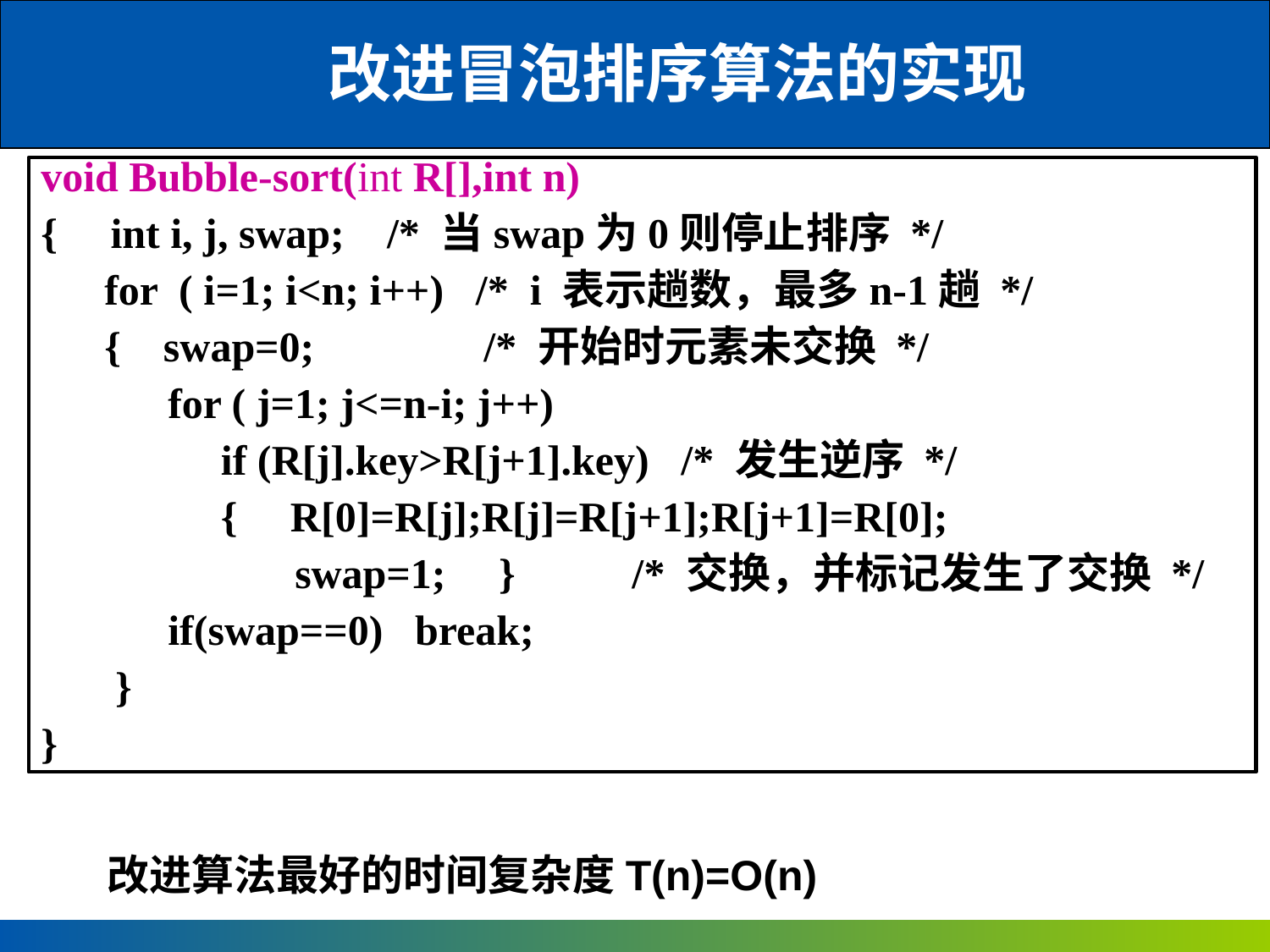

改进冒泡排序算法的实现
void Bubble-sort(int R[],int n)
{     int i, j, swap;    /* 当swap为0则停止排序 */
      for  ( i=1; i<n; i++)   /*  i 表示趟数，最多n-1趟 */
      {    swap=0;                /* 开始时元素未交换 */
            for ( j=1; j<=n-i; j++)
                 if (R[j].key>R[j+1].key)   /* 发生逆序 */
                 {     R[0]=R[j];R[j]=R[j+1];R[j+1]=R[0];
                        swap=1;     }           /* 交换，并标记发生了交换 */
            if(swap==0)   break;
       }
}
改进算法最好的时间复杂度T(n)=O(n)